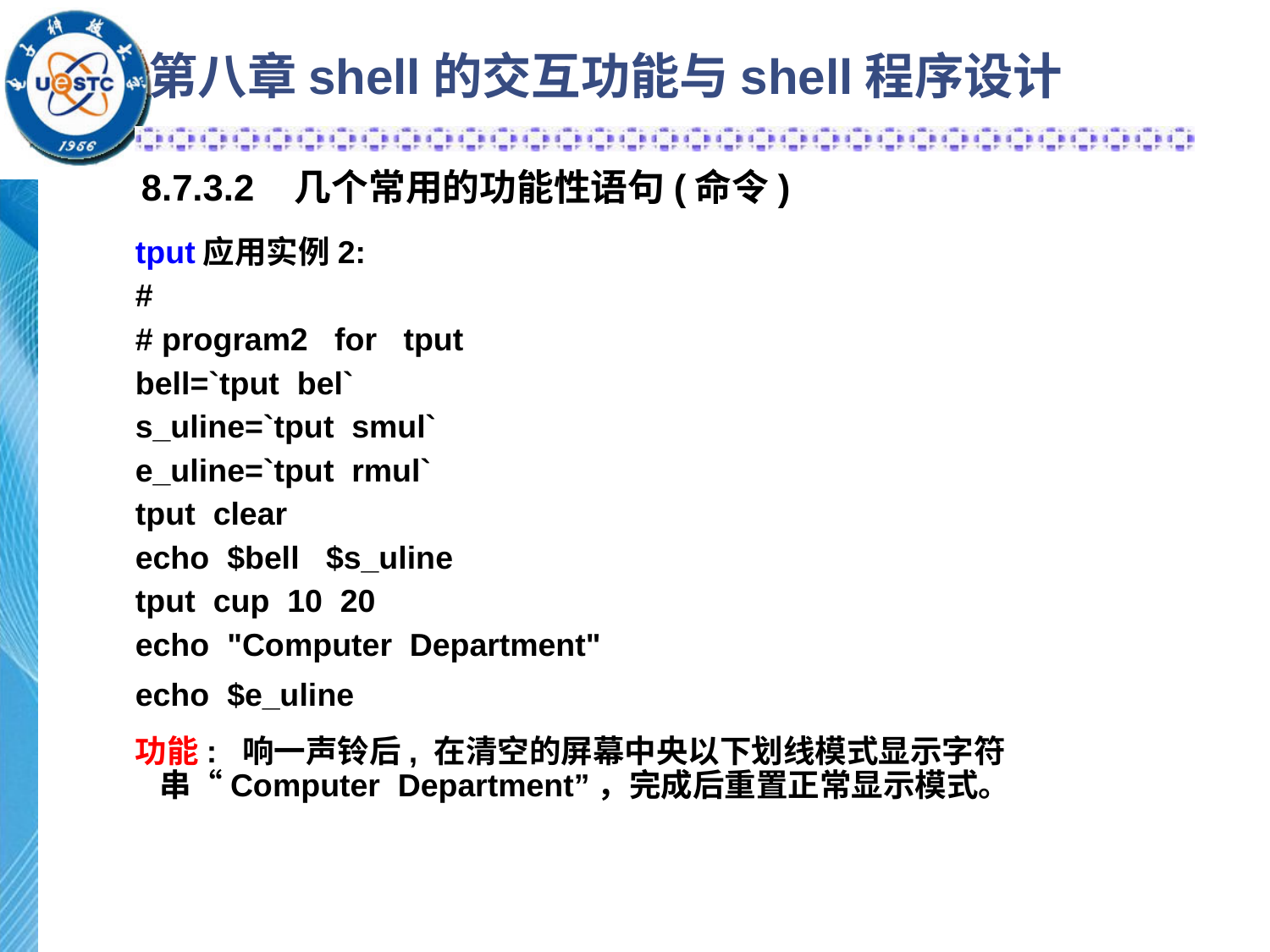

# 第八章shell的交互功能与shell程序设计
8.7.3.2   几个常用的功能性语句(命令)
tput应用实例2:
#
# program2   for   tput
bell=`tput  bel`
s_uline=`tput  smul`
e_uline=`tput  rmul`
tput  clear
echo  $bell   $s_uline
tput  cup  10  20
echo  "Computer  Department"
echo  $e_uline
功能:  响一声铃后, 在清空的屏幕中央以下划线模式显示字符串“Computer  Department”，完成后重置正常显示模式。